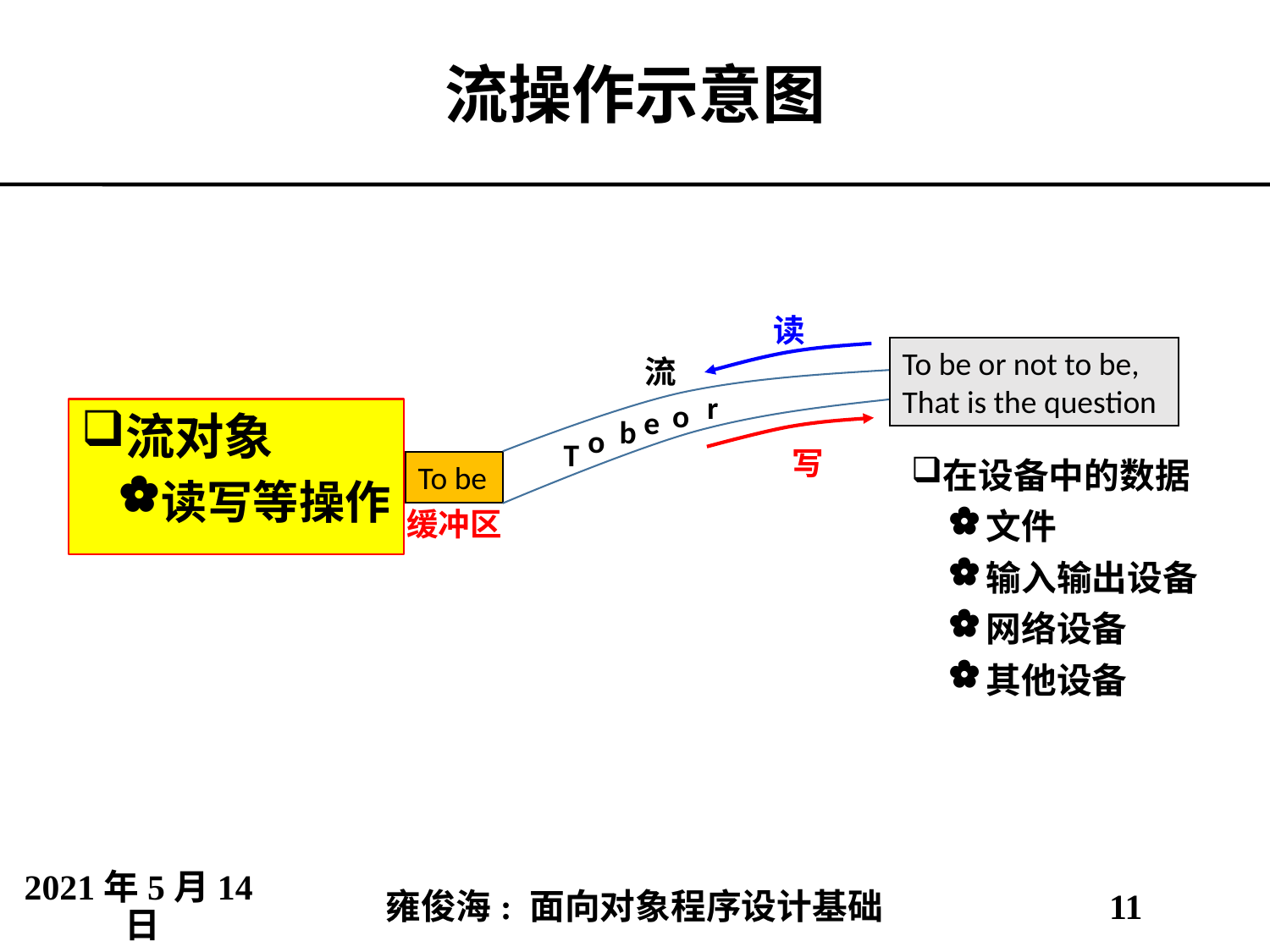

# 流操作示意图

读
To be or not to be, That is the question

流

r

o
e

流对象
读写等操作
b
o

T
写
在设备中的数据
文件
输入输出设备
网络设备
其他设备
To be
缓冲区
2021年5月14日
雍俊海: 面向对象程序设计基础
11